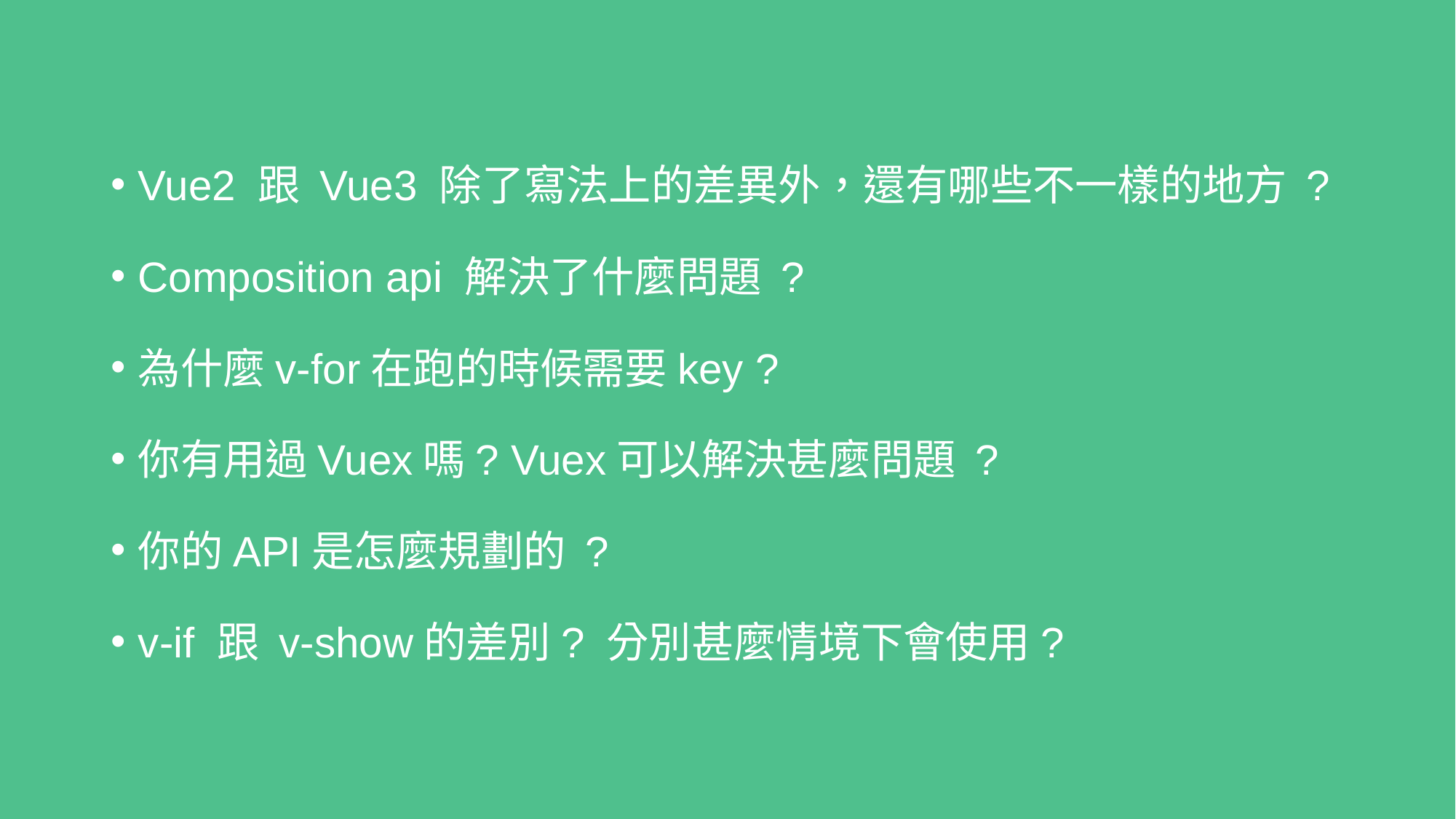

Vue2 跟 Vue3 除了寫法上的差異外，還有哪些不一樣的地方 ?
Composition api 解決了什麼問題 ?
為什麼v-for在跑的時候需要key ?
你有用過Vuex嗎? Vuex可以解決甚麼問題 ?
你的API是怎麼規劃的 ?
v-if 跟 v-show的差別? 分別甚麼情境下會使用?